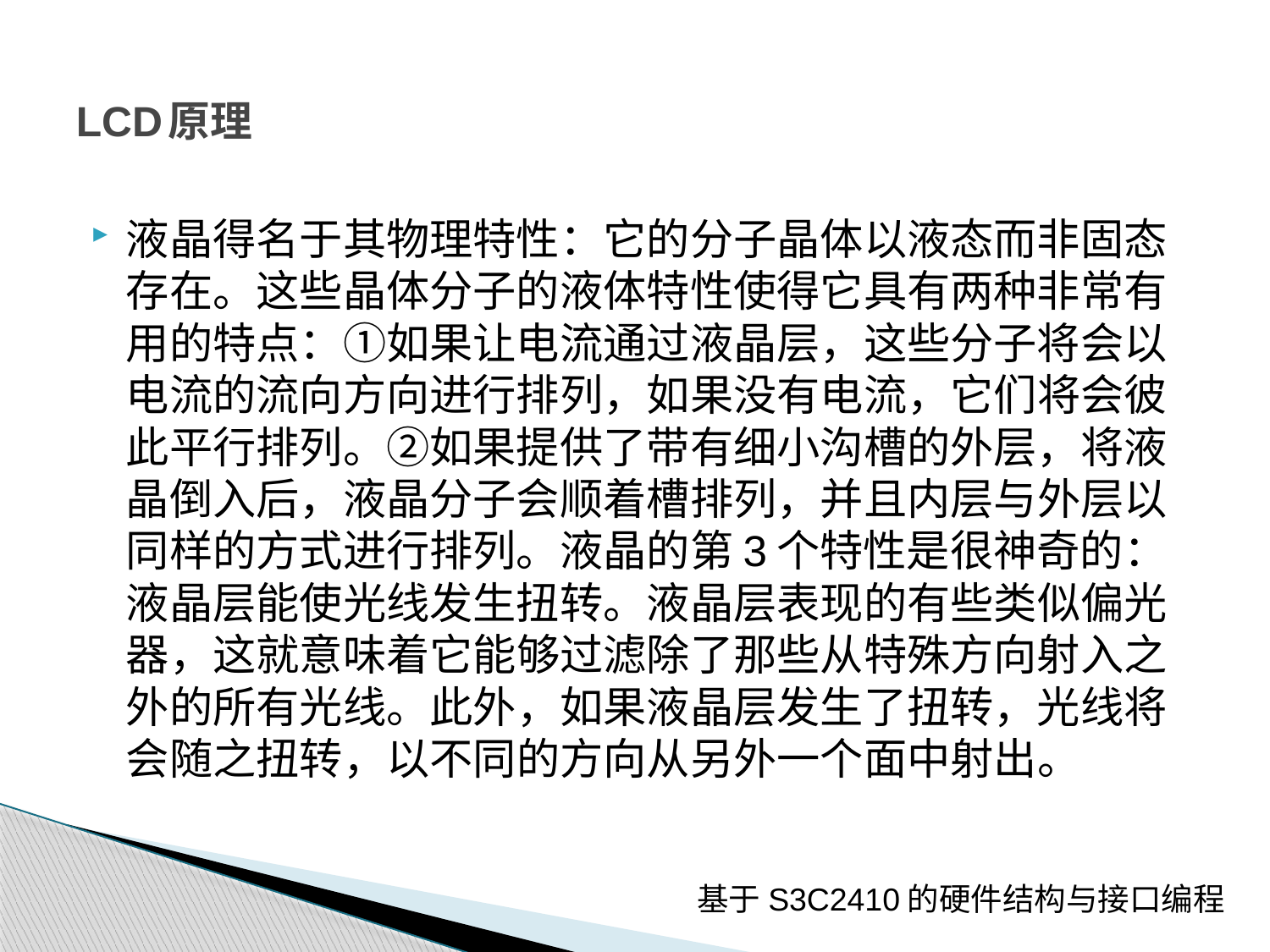

# LCD原理
液晶得名于其物理特性：它的分子晶体以液态而非固态存在。这些晶体分子的液体特性使得它具有两种非常有用的特点：①如果让电流通过液晶层，这些分子将会以电流的流向方向进行排列，如果没有电流，它们将会彼此平行排列。②如果提供了带有细小沟槽的外层，将液晶倒入后，液晶分子会顺着槽排列，并且内层与外层以同样的方式进行排列。液晶的第3个特性是很神奇的：液晶层能使光线发生扭转。液晶层表现的有些类似偏光器，这就意味着它能够过滤除了那些从特殊方向射入之外的所有光线。此外，如果液晶层发生了扭转，光线将会随之扭转，以不同的方向从另外一个面中射出。

基于S3C2410的硬件结构与接口编程